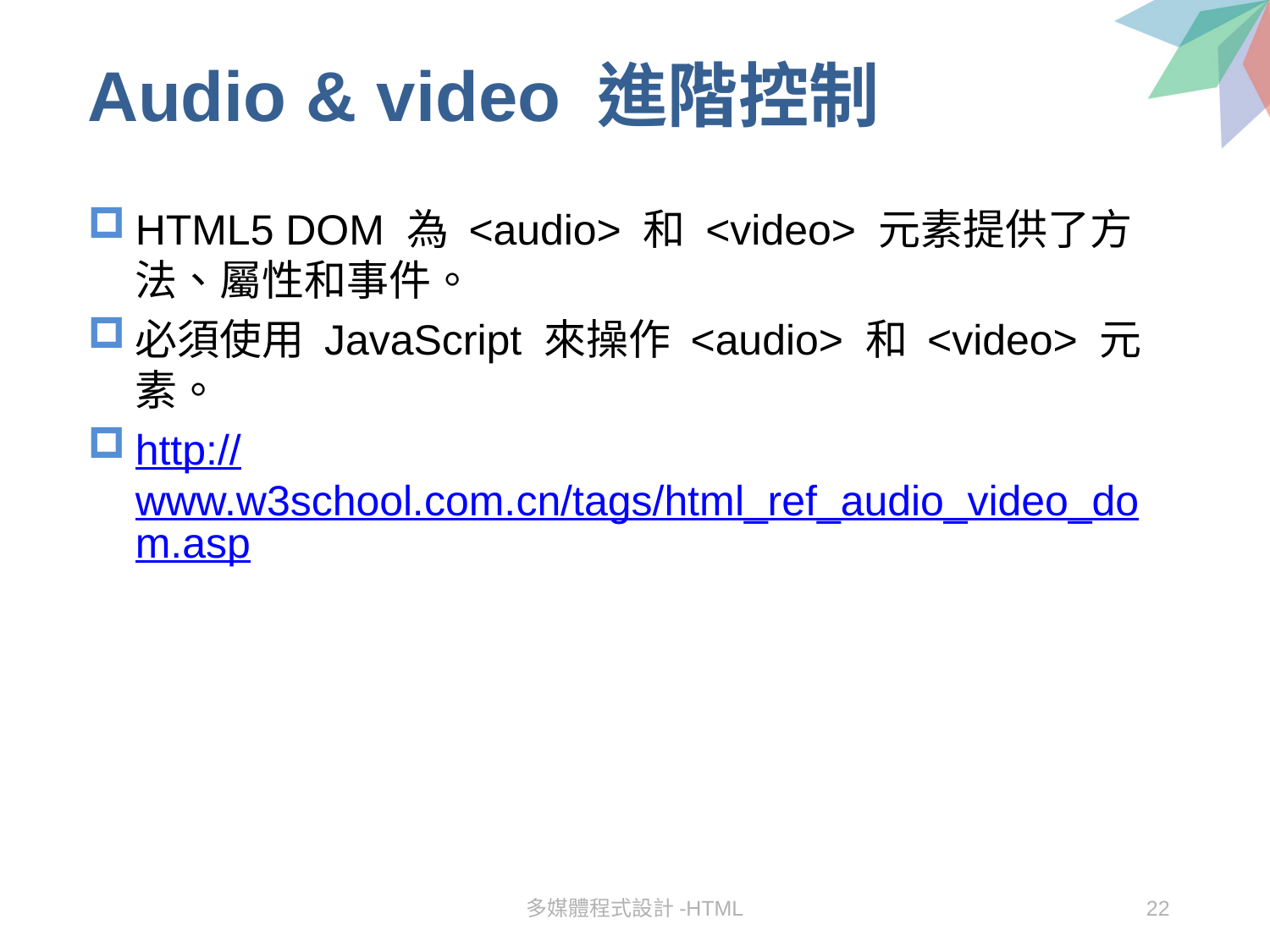

# Audio & video 進階控制
HTML5 DOM 為 <audio> 和 <video> 元素提供了方法、屬性和事件。
必須使用 JavaScript 來操作 <audio> 和 <video> 元素。
http://www.w3school.com.cn/tags/html_ref_audio_video_dom.asp

多媒體程式設計-HTML
22